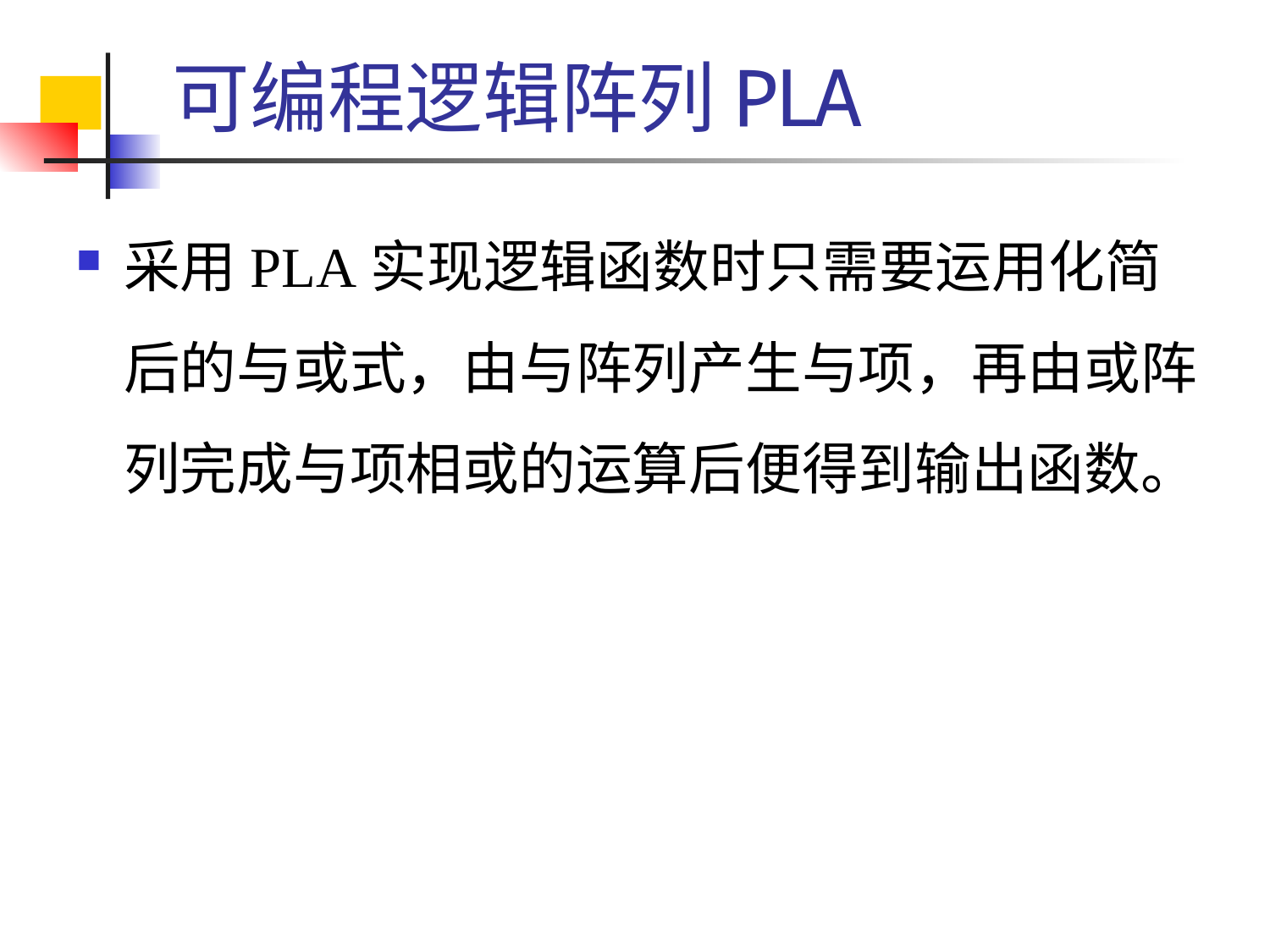

# 可编程逻辑阵列PLA
采用PLA实现逻辑函数时只需要运用化简后的与或式，由与阵列产生与项，再由或阵列完成与项相或的运算后便得到输出函数。